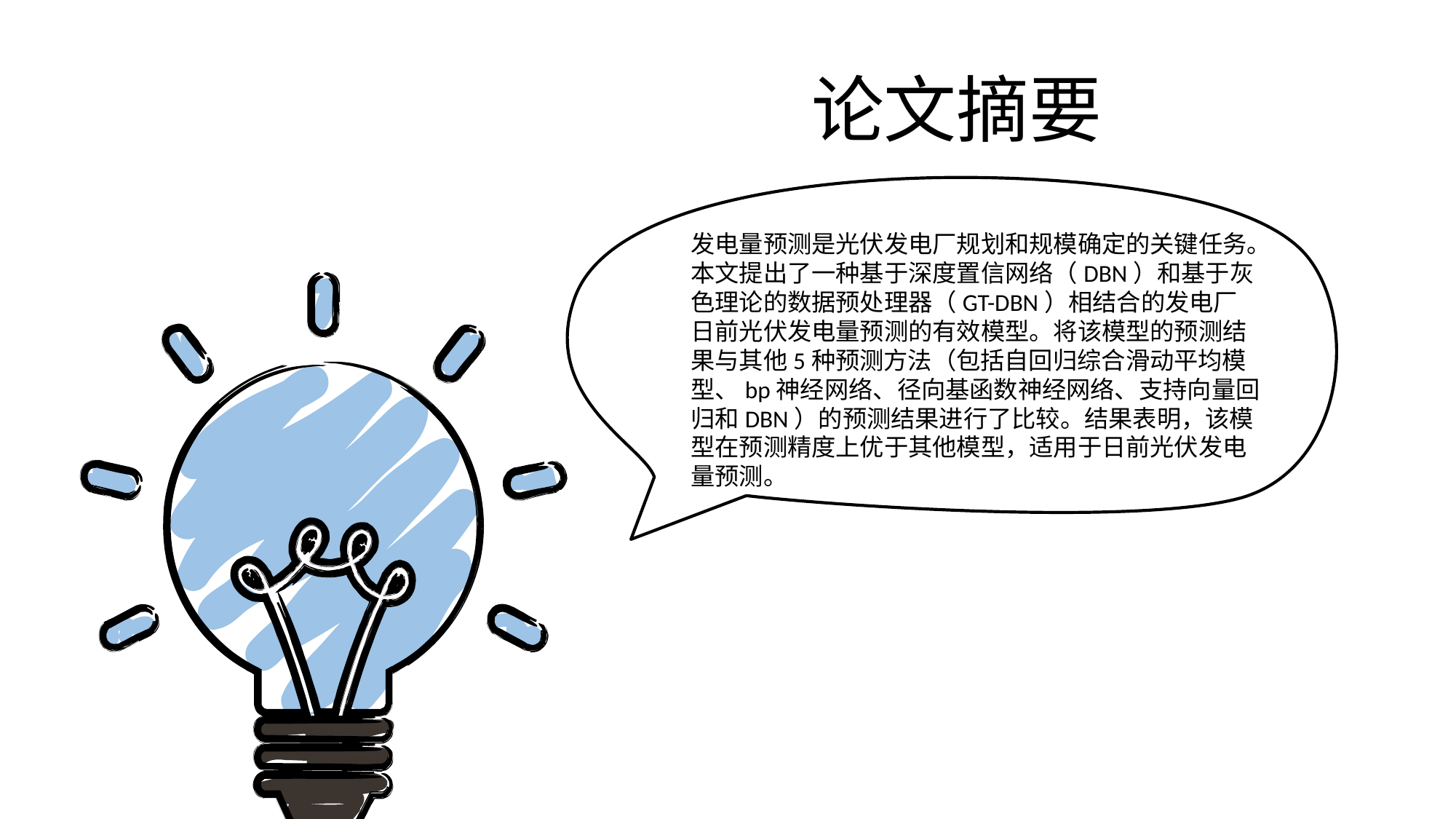

论文摘要

发电量预测是光伏发电厂规划和规模确定的关键任务。本文提出了一种基于深度置信网络（DBN）和基于灰色理论的数据预处理器（GT-DBN）相结合的发电厂日前光伏发电量预测的有效模型。将该模型的预测结果与其他5种预测方法（包括自回归综合滑动平均模型、bp神经网络、径向基函数神经网络、支持向量回归和DBN）的预测结果进行了比较。结果表明，该模型在预测精度上优于其他模型，适用于日前光伏发电量预测。